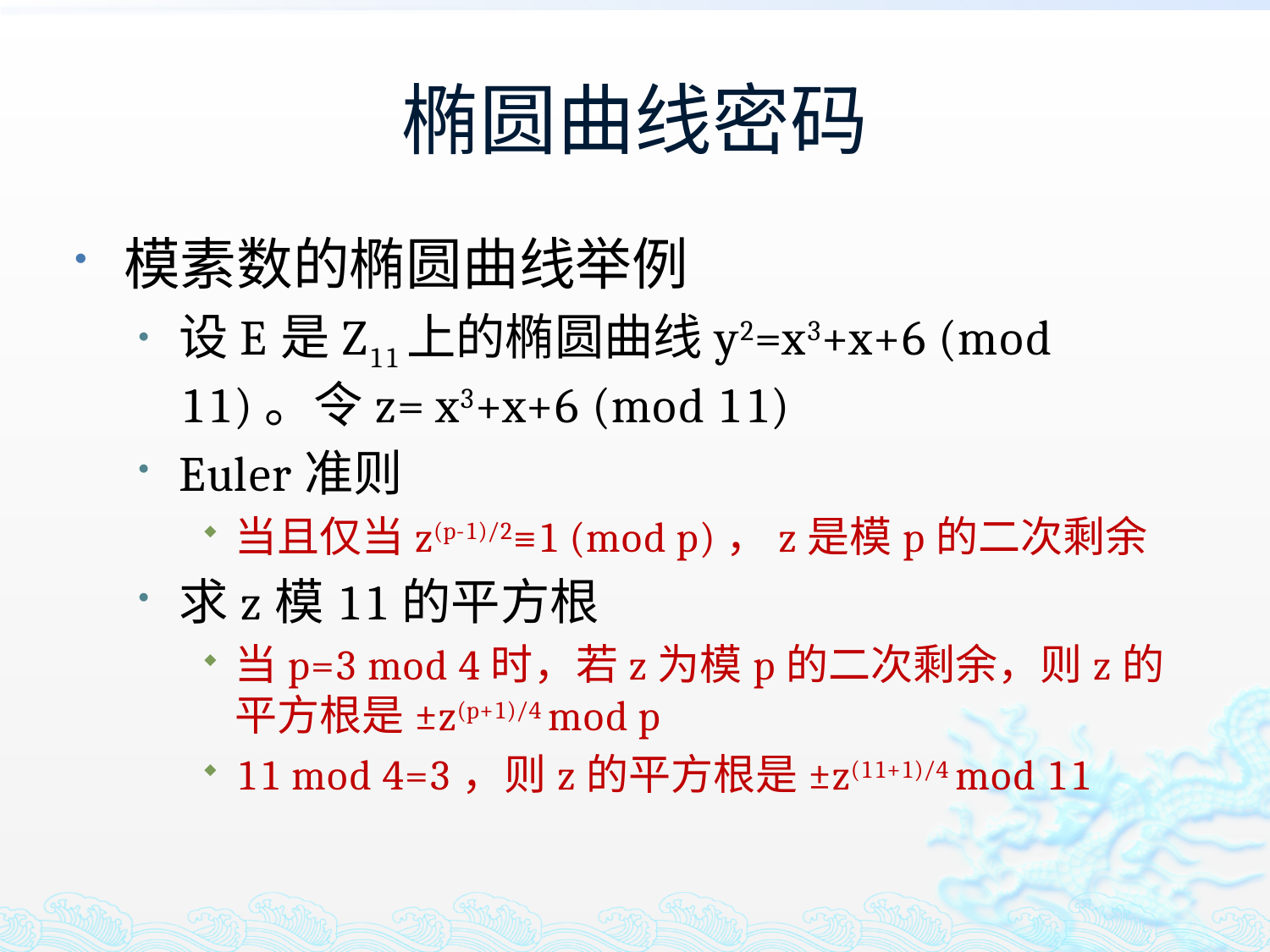

# 椭圆曲线密码
模素数的椭圆曲线举例
设E是Z11上的椭圆曲线y2=x3+x+6 (mod 11)。令z= x3+x+6 (mod 11)
Euler准则
当且仅当z(p-1)/2≡1 (mod p)，z是模p的二次剩余
求z模11的平方根
当p=3 mod 4时，若z为模p的二次剩余，则z的平方根是±z(p+1)/4 mod p
11 mod 4=3，则z的平方根是±z(11+1)/4 mod 11